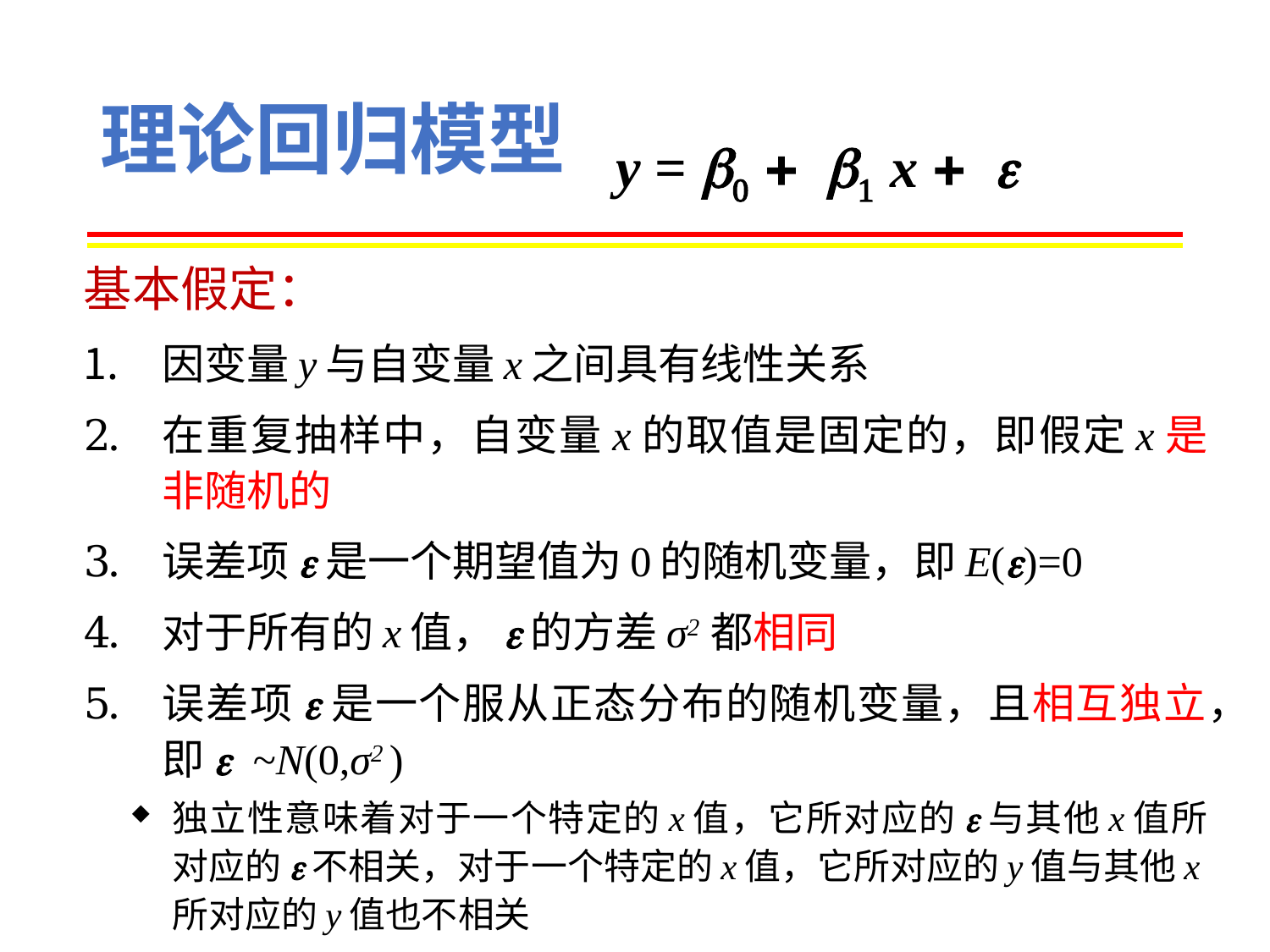

# 理论回归模型
y = β0 + β1 x + ε
基本假定：
因变量y与自变量x之间具有线性关系
在重复抽样中，自变量x的取值是固定的，即假定x是非随机的
误差项ε是一个期望值为0的随机变量，即E(ε)=0
对于所有的x值，ε的方差σ2 都相同
误差项ε是一个服从正态分布的随机变量，且相互独立，即ε ~N(0,σ2 )
独立性意味着对于一个特定的x值，它所对应的ε与其他x值所对应的ε不相关，对于一个特定的x值，它所对应的y值与其他x所对应的y值也不相关